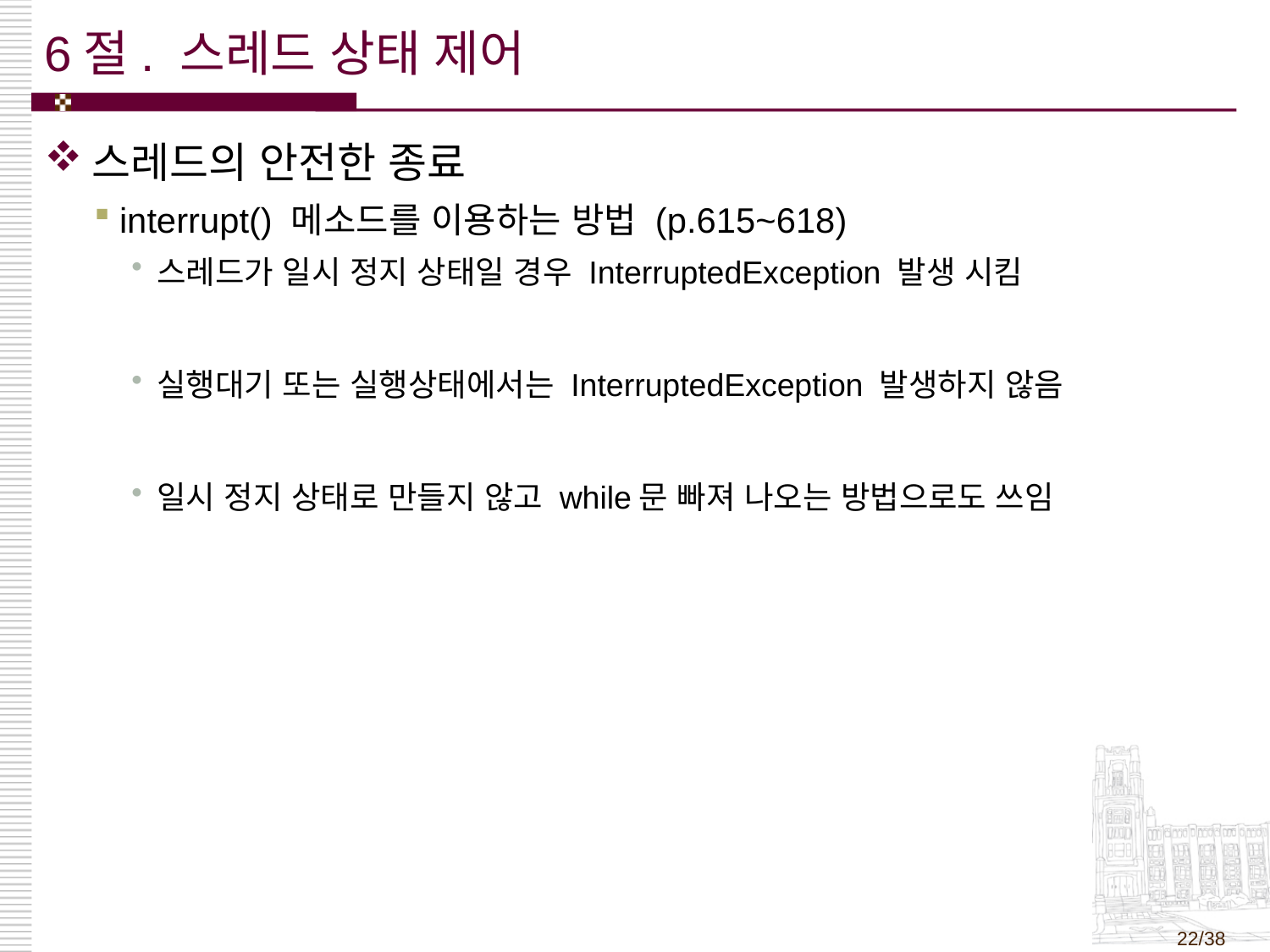

# 6절. 스레드 상태 제어
스레드의 안전한 종료
interrupt() 메소드를 이용하는 방법 (p.615~618)
스레드가 일시 정지 상태일 경우 InterruptedException 발생 시킴

실행대기 또는 실행상태에서는 InterruptedException 발생하지 않음

일시 정지 상태로 만들지 않고 while문 빠져 나오는 방법으로도 쓰임